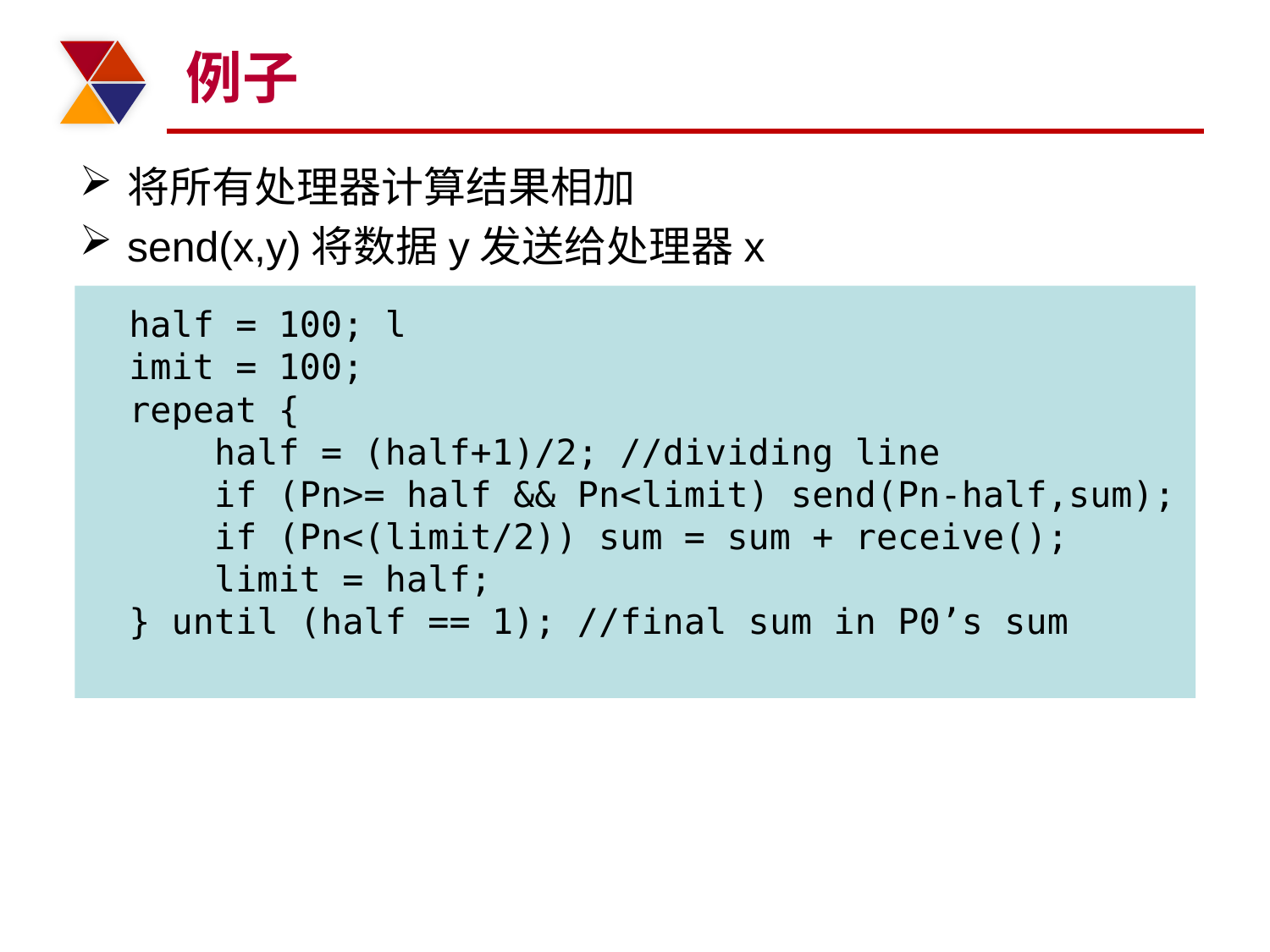

# 例子
将所有处理器计算结果相加
send(x,y)将数据y发送给处理器x

half = 100; l
imit = 100;
repeat {
    half = (half+1)/2; //dividing line
    if (Pn>= half && Pn<limit) send(Pn-half,sum);
    if (Pn<(limit/2)) sum = sum + receive();
    limit = half;
} until (half == 1); //final sum in P0’s sum